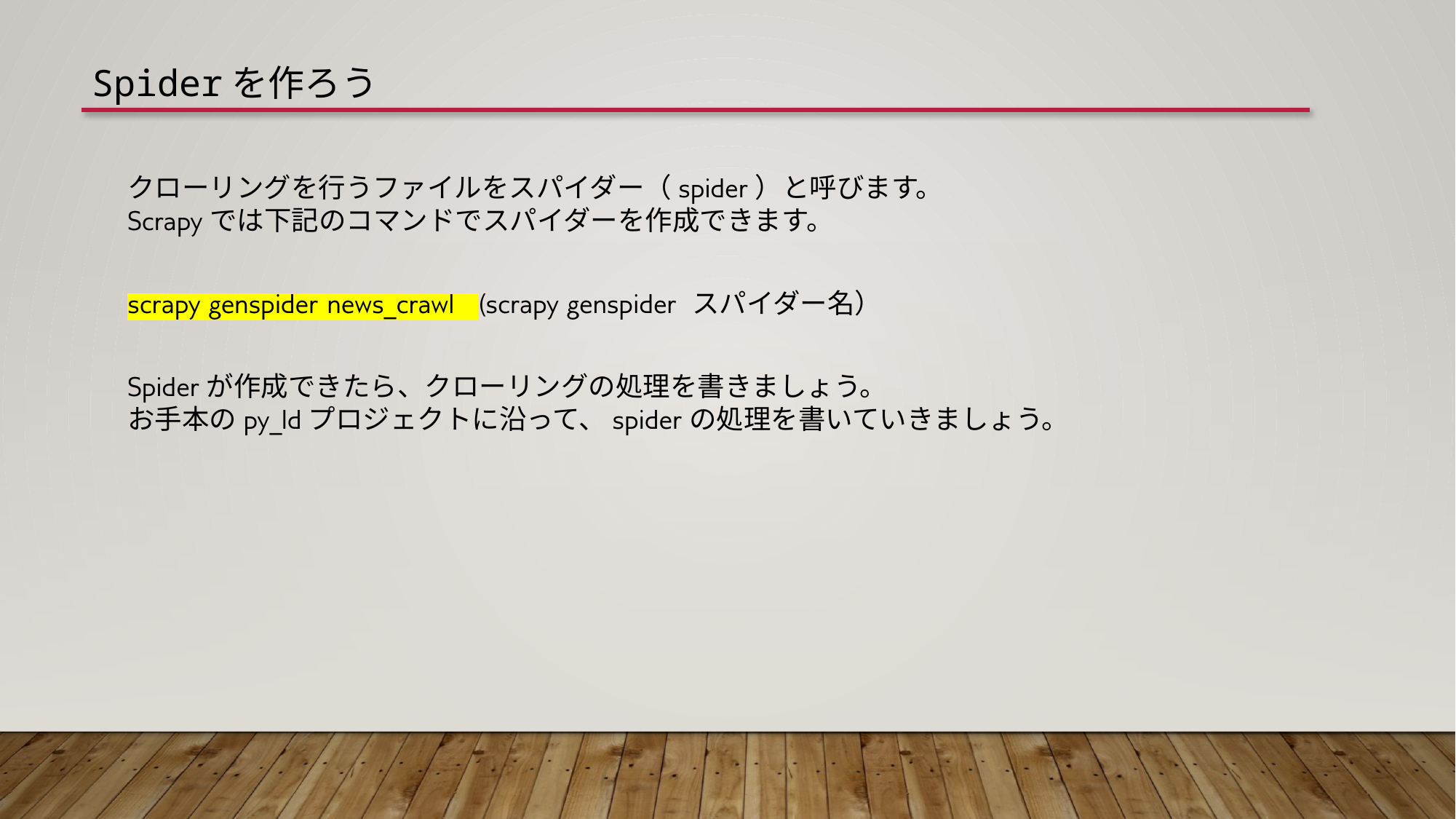

Spiderを作ろう
クローリングを行うファイルをスパイダー（spider）と呼びます。
Scrapyでは下記のコマンドでスパイダーを作成できます。
scrapy genspider news_crawl   (scrapy genspider スパイダー名）
Spiderが作成できたら、クローリングの処理を書きましょう。
お手本のpy_ldプロジェクトに沿って、spiderの処理を書いていきましょう。